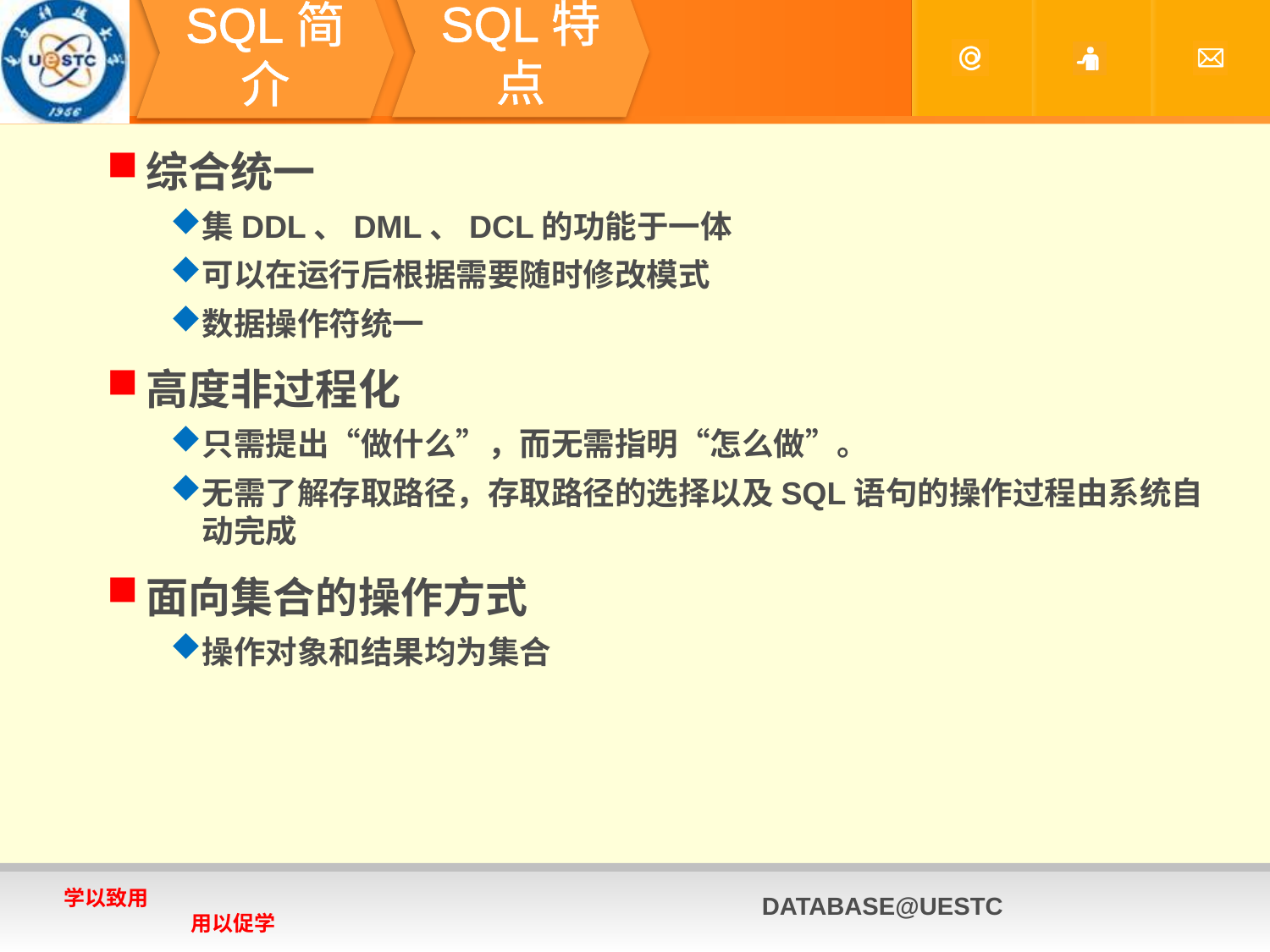

#
SQL特点
SQL简介
综合统一
集DDL、DML、DCL的功能于一体
可以在运行后根据需要随时修改模式
数据操作符统一
高度非过程化
只需提出“做什么”，而无需指明“怎么做”。
无需了解存取路径，存取路径的选择以及SQL语句的操作过程由系统自动完成
面向集合的操作方式
操作对象和结果均为集合